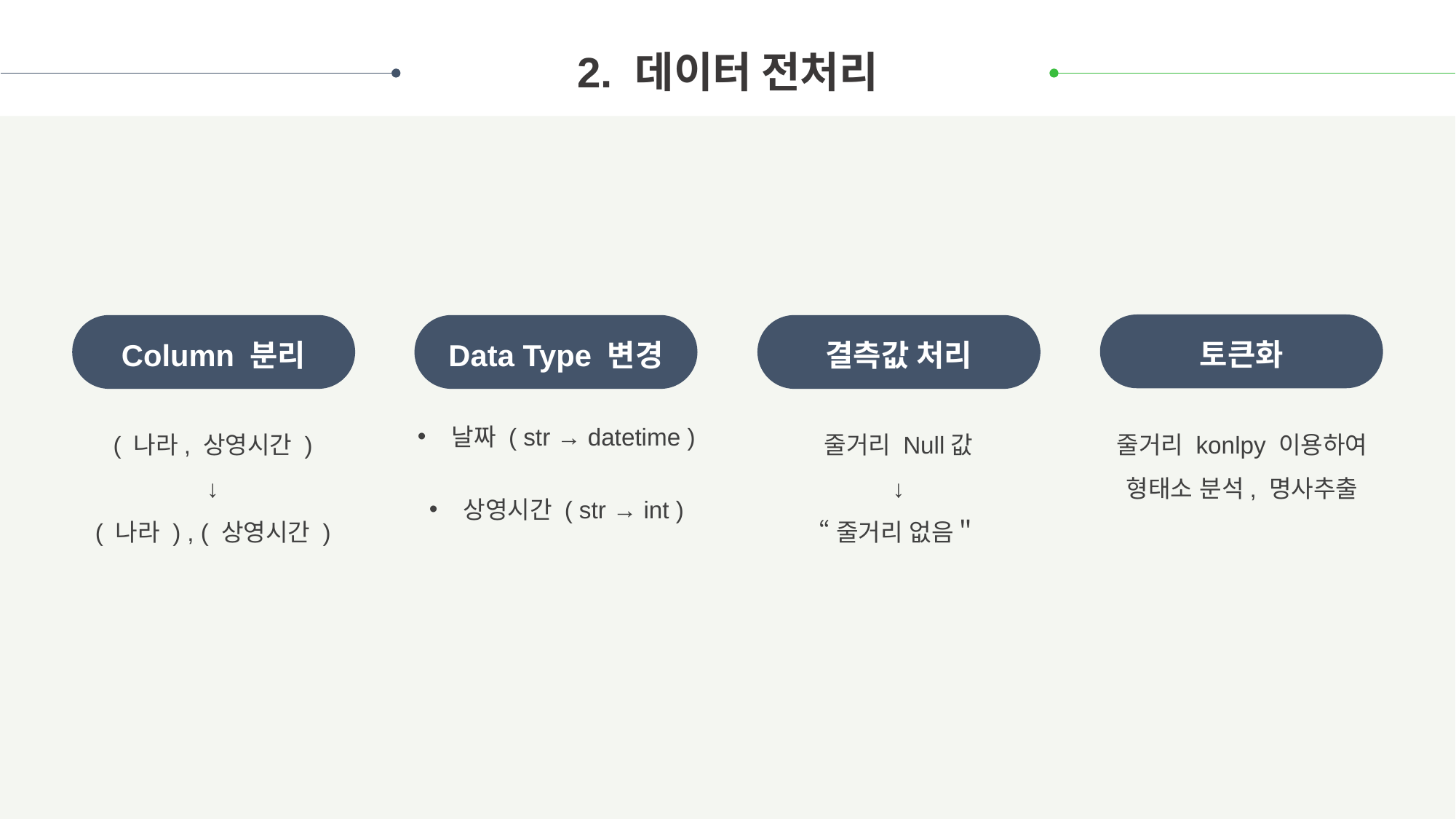

2. 데이터 전처리
토큰화
Data Type 변경
Column 분리
결측값 처리
줄거리 konlpy 이용하여
형태소 분석, 명사추출
( 나라, 상영시간 )
↓
( 나라 ) , ( 상영시간 )
줄거리 Null값
↓
“줄거리 없음＂

날짜 ( str → datetime )

상영시간 ( str → int )